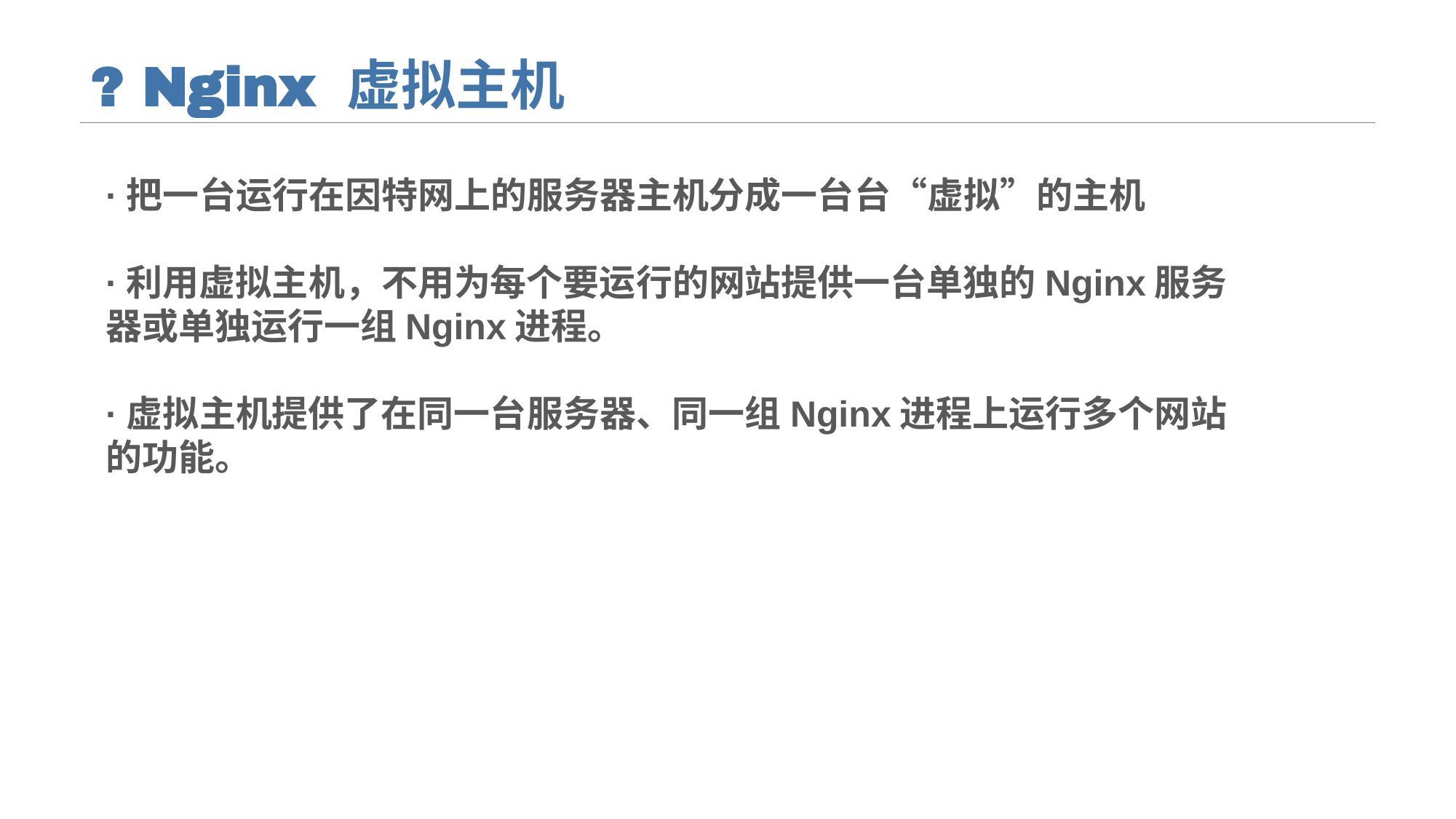

# ? Nginx 虚拟主机

·把一台运行在因特网上的服务器主机分成一台台“虚拟”的主机

·利用虚拟主机，不用为每个要运行的网站提供一台单独的Nginx服务器或单独运行一组Nginx进程。

·虚拟主机提供了在同一台服务器、同一组Nginx进程上运行多个网站的功能。
38